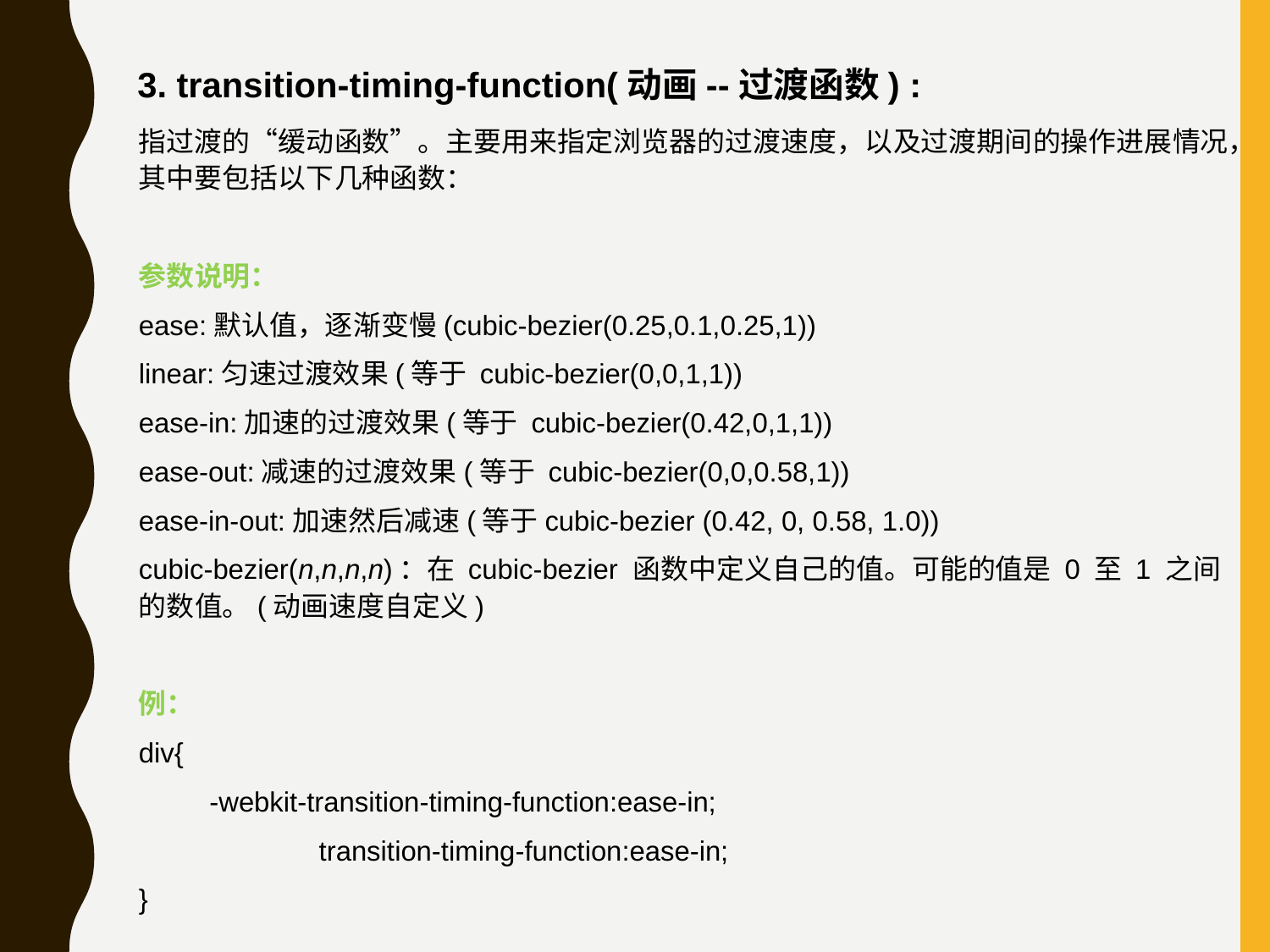

3. transition-timing-function(动画--过渡函数) :
指过渡的“缓动函数”。主要用来指定浏览器的过渡速度，以及过渡期间的操作进展情况，其中要包括以下几种函数：

参数说明：
ease:默认值，逐渐变慢(cubic-bezier(0.25,0.1,0.25,1))
linear:匀速过渡效果(等于 cubic-bezier(0,0,1,1))
ease-in:加速的过渡效果(等于 cubic-bezier(0.42,0,1,1))
ease-out:减速的过渡效果(等于 cubic-bezier(0,0,0.58,1))
ease-in-out:加速然后减速(等于cubic-bezier (0.42, 0, 0.58, 1.0))
cubic-bezier(n,n,n,n)：在 cubic-bezier 函数中定义自己的值。可能的值是 0 至 1 之间的数值。(动画速度自定义)

例：
div{
         -webkit-transition-timing-function:ease-in;
                       transition-timing-function:ease-in;
}